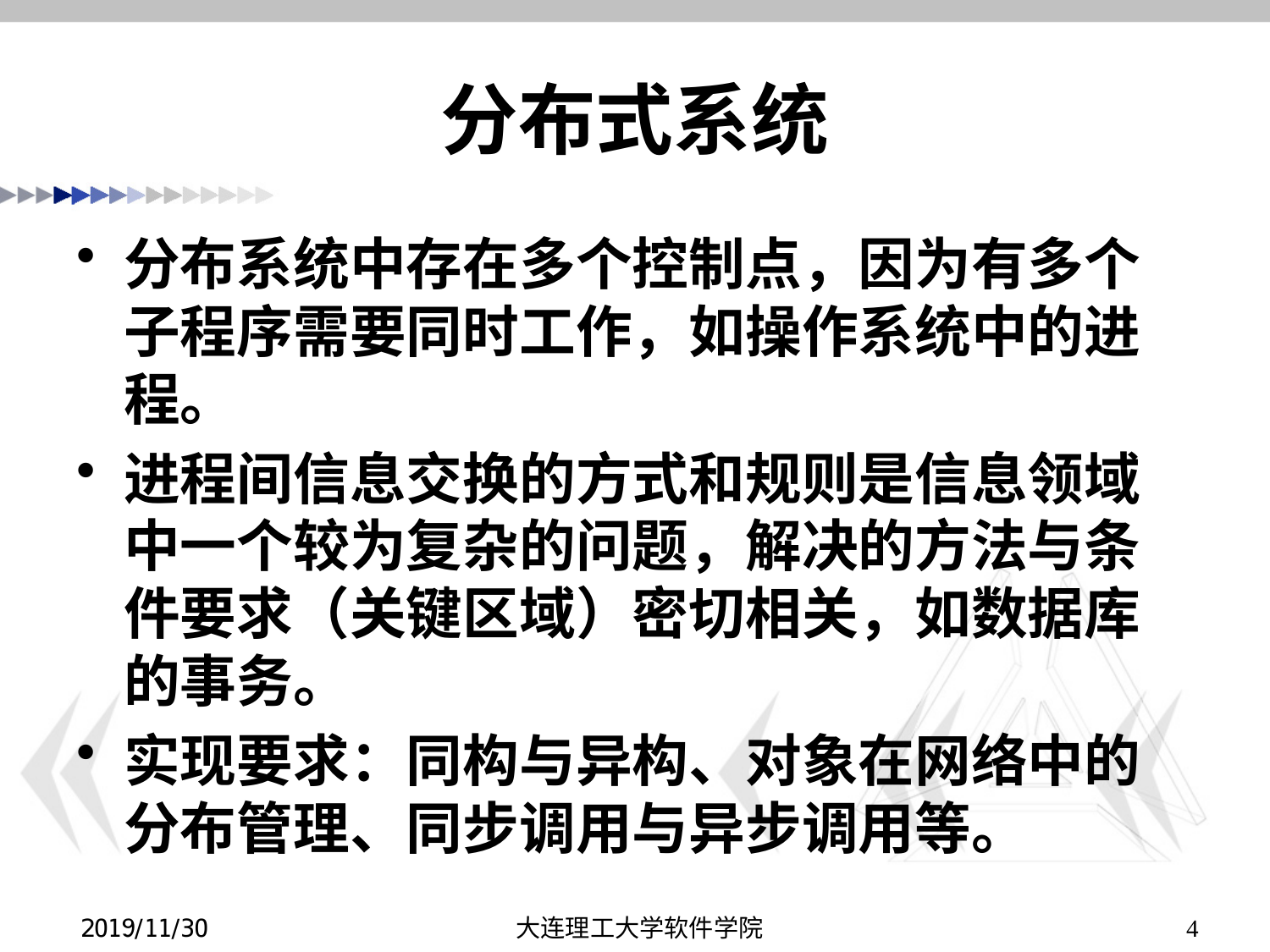

# 分布式系统
分布系统中存在多个控制点，因为有多个子程序需要同时工作，如操作系统中的进程。
进程间信息交换的方式和规则是信息领域中一个较为复杂的问题，解决的方法与条件要求（关键区域）密切相关，如数据库的事务。
实现要求：同构与异构、对象在网络中的分布管理、同步调用与异步调用等。
2019/11/30
大连理工大学软件学院
4